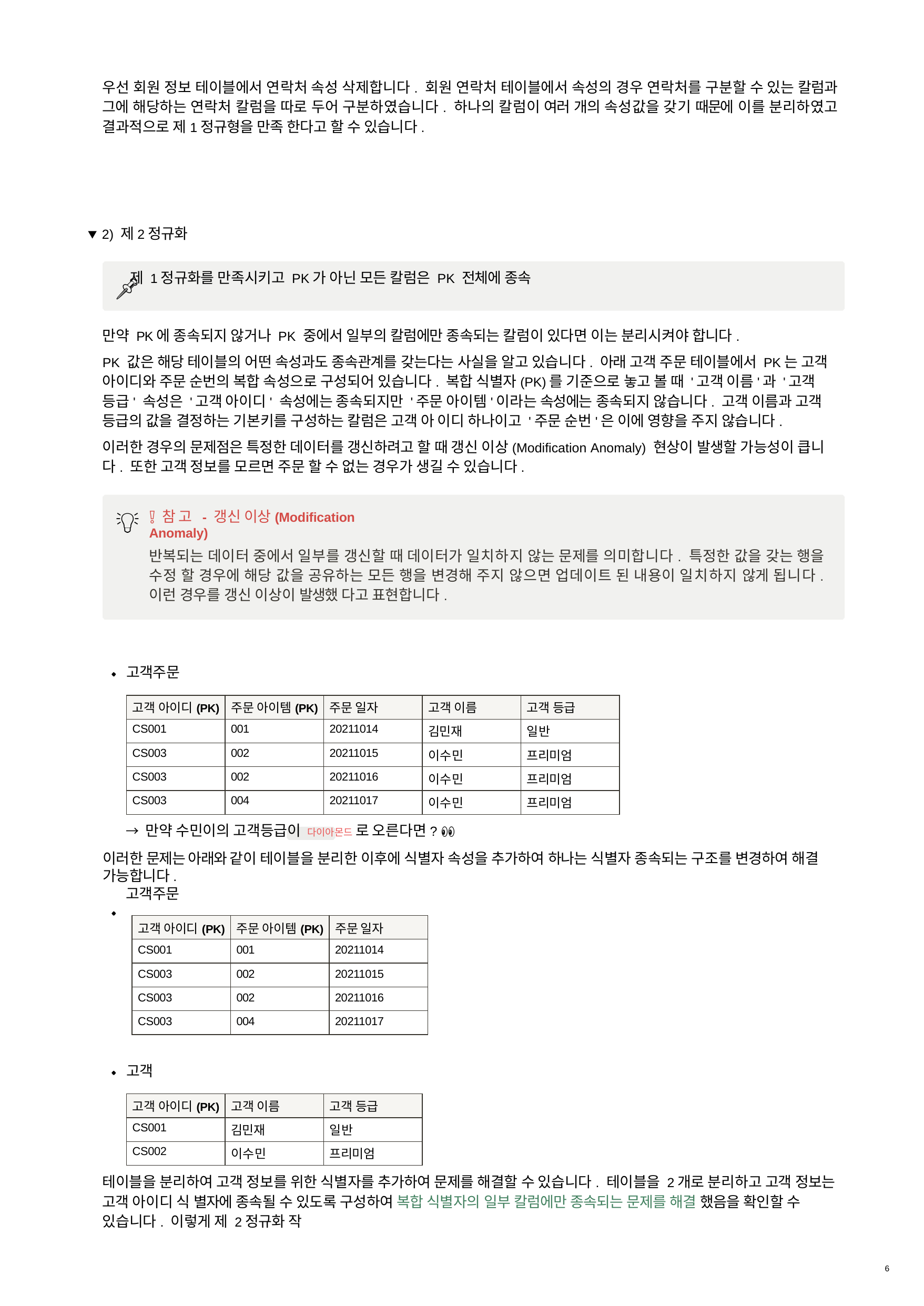

우선 회원 정보 테이블에서 연락처 속성 삭제합니다. 회원 연락처 테이블에서 속성의 경우 연락처를 구분할 수 있는 칼럼과 그에 해당하는 연락처 칼럼을 따로 두어 구분하였습니다. 하나의 칼럼이 여러 개의 속성값을 갖기 때문에 이를 분리하였고 결과적으로 제1정규형을 만족 한다고 할 수 있습니다.
2) 제2정규화

제 1정규화를 만족시키고 PK가 아닌 모든 칼럼은 PK 전체에 종속
📌
만약 PK에 종속되지 않거나 PK 중에서 일부의 칼럼에만 종속되는 칼럼이 있다면 이는 분리시켜야 합니다.
PK 값은 해당 테이블의 어떤 속성과도 종속관계를 갖는다는 사실을 알고 있습니다. 아래 고객 주문 테이블에서 PK는 고객 아이디와 주문 순번의 복합 속성으로 구성되어 있습니다. 복합 식별자(PK)를 기준으로 놓고 볼 때 '고객 이름'과 '고객 등급' 속성은 '고객 아이디' 속성에는 종속되지만 '주문 아이템'이라는 속성에는 종속되지 않습니다. 고객 이름과 고객 등급의 값을 결정하는 기본키를 구성하는 칼럼은 고객 아 이디 하나이고 '주문 순번'은 이에 영향을 주지 않습니다.
이러한 경우의 문제점은 특정한 데이터를 갱신하려고 할 때 갱신 이상(Modification Anomaly) 현상이 발생할 가능성이 큽니다. 또한 고객 정보를 모르면 주문 할 수 없는 경우가 생길 수 있습니다.

💡
❕참고 - 갱신 이상(Modification Anomaly)
반복되는 데이터 중에서 일부를 갱신할 때 데이터가 일치하지 않는 문제를 의미합니다. 특정한 값을 갖는 행을 수정 할 경우에 해당 값을 공유하는 모든 행을 변경해 주지 않으면 업데이트 된 내용이 일치하지 않게 됩니다. 이런 경우를 갱신 이상이 발생했 다고 표현합니다.
고객주문

| 고객 아이디(PK) | 주문 아이템(PK) | 주문 일자 | 고객 이름 | 고객 등급 |
| --- | --- | --- | --- | --- |
| CS001 | 001 | 20211014 | 김민재 | 일반 |
| CS003 | 002 | 20211015 | 이수민 | 프리미엄 |
| CS003 | 002 | 20211016 | 이수민 | 프리미엄 |
| CS003 | 004 | 20211017 | 이수민 | 프리미엄 |
→ 만약 수민이의 고객등급이 다이아몬드 로 오른다면? 👀
이러한 문제는 아래와 같이 테이블을 분리한 이후에 식별자 속성을 추가하여 하나는 식별자 종속되는 구조를 변경하여 해결 가능합니다.
고객주문

| 고객 아이디(PK) | 주문 아이템(PK) | 주문 일자 |
| --- | --- | --- |
| CS001 | 001 | 20211014 |
| CS003 | 002 | 20211015 |
| CS003 | 002 | 20211016 |
| CS003 | 004 | 20211017 |
고객

| 고객 아이디(PK) | 고객 이름 | 고객 등급 |
| --- | --- | --- |
| CS001 | 김민재 | 일반 |
| CS002 | 이수민 | 프리미엄 |
테이블을 분리하여 고객 정보를 위한 식별자를 추가하여 문제를 해결할 수 있습니다. 테이블을 2개로 분리하고 고객 정보는 고객 아이디 식 별자에 종속될 수 있도록 구성하여 복합 식별자의 일부 칼럼에만 종속되는 문제를 해결 했음을 확인할 수 있습니다. 이렇게 제 2정규화 작
6